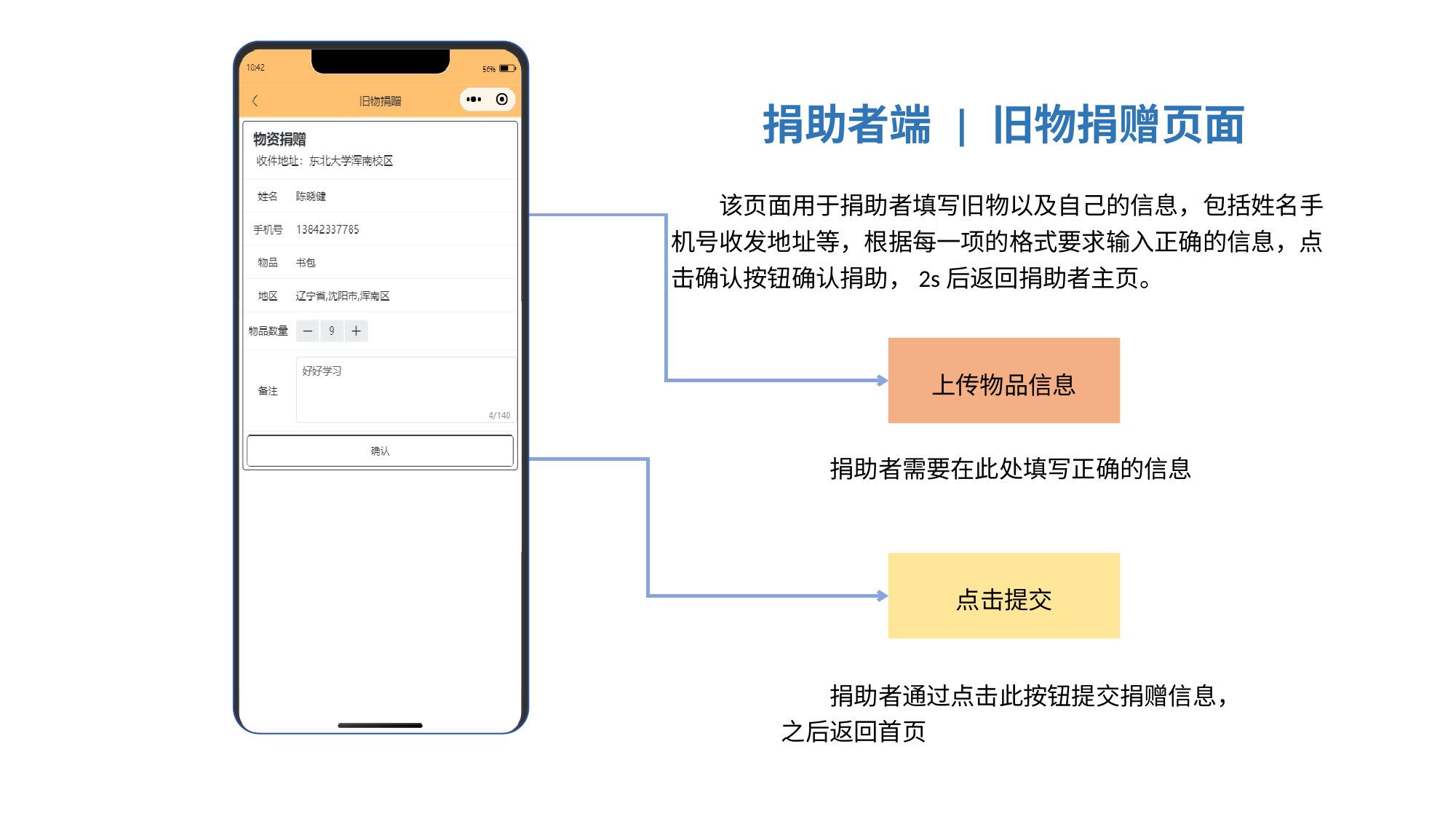

捐助者端 | 旧物捐赠页面
该页面用于捐助者填写旧物以及自己的信息，包括姓名手机号收发地址等，根据每一项的格式要求输入正确的信息，点击确认按钮确认捐助，2s后返回捐助者主页。
上传物品信息
捐助者需要在此处填写正确的信息
点击提交
捐助者通过点击此按钮提交捐赠信息，之后返回首页